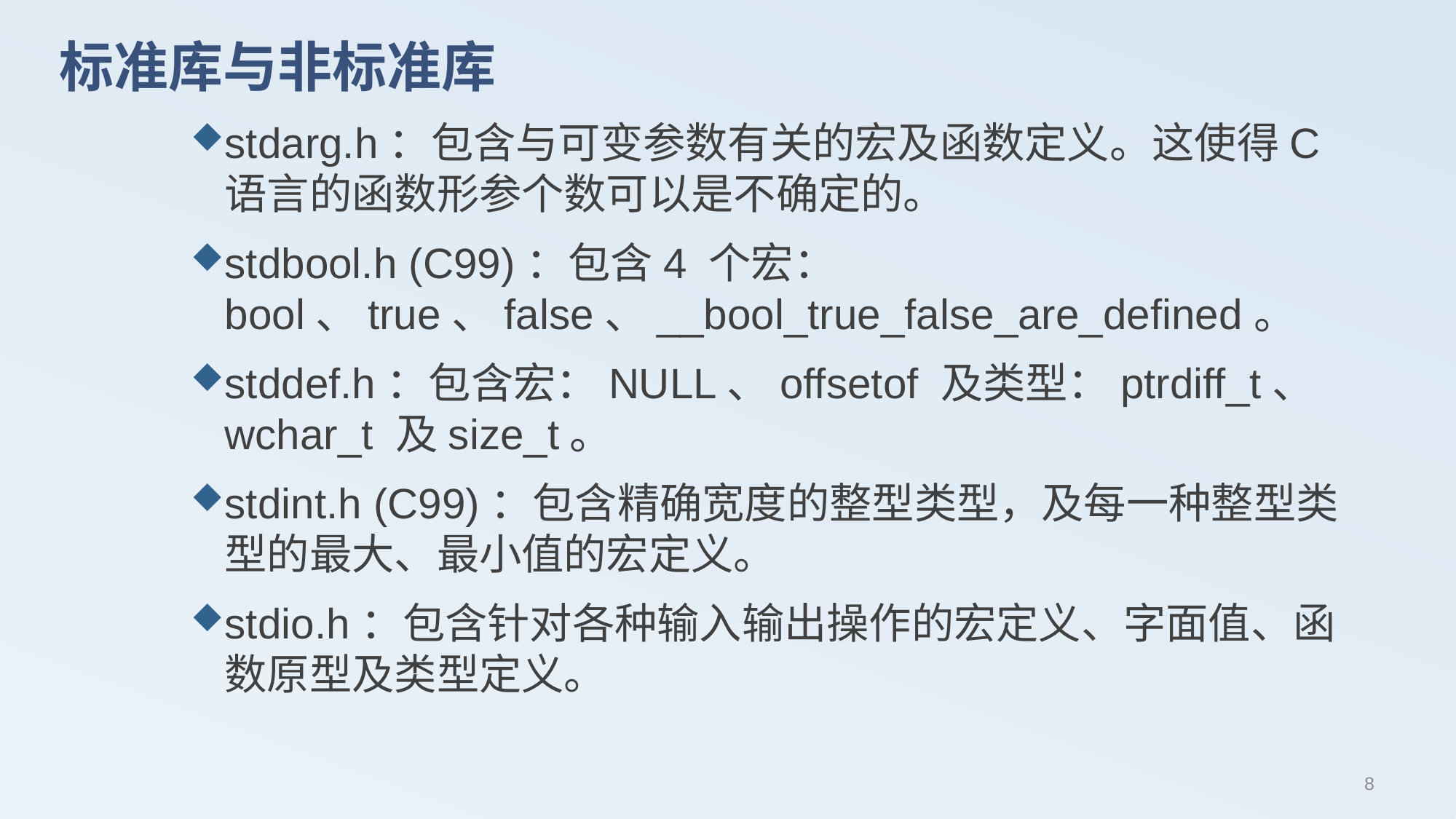

# 标准库与非标准库
stdarg.h：包含与可变参数有关的宏及函数定义。这使得C 语言的函数形参个数可以是不确定的。
stdbool.h (C99)：包含4 个宏：bool、true、false、__bool_true_false_are_defined。
stddef.h：包含宏：NULL、offsetof 及类型：ptrdiff_t、wchar_t 及size_t。
stdint.h (C99)：包含精确宽度的整型类型，及每一种整型类型的最大、最小值的宏定义。
stdio.h：包含针对各种输入输出操作的宏定义、字面值、函数原型及类型定义。